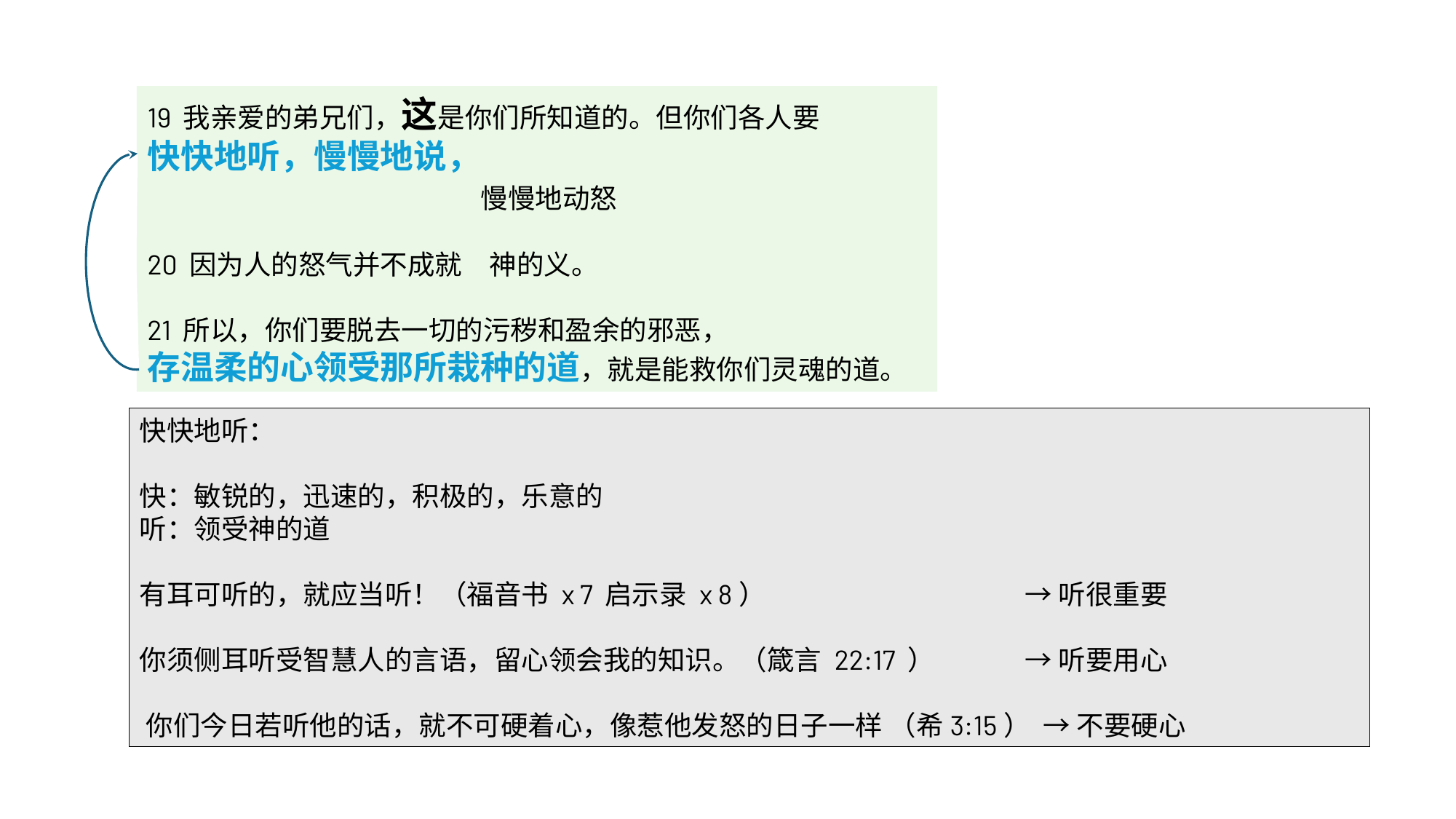

19 我亲爱的弟兄们，这是你们所知道的。但你们各人要
快快地听，慢慢地说，
		              慢慢地动怒

20 因为人的怒气并不成就　神的义。

21 所以，你们要脱去一切的污秽和盈余的邪恶，
存温柔的心领受那所栽种的道，就是能救你们灵魂的道。

快快地听：

快：敏锐的，迅速的，积极的，乐意的
听：领受神的道

有耳可听的，就应当听！（福音书 x 7 启示录 x 8）			  → 听很重要

你须侧耳听受智慧人的言语，留心领会我的知识。（箴言 22:17 ）	  → 听要用心

‪你们今日若听他的话，就不可硬着心，像惹他发怒的日子一样 （希3:15）  → 不要硬心